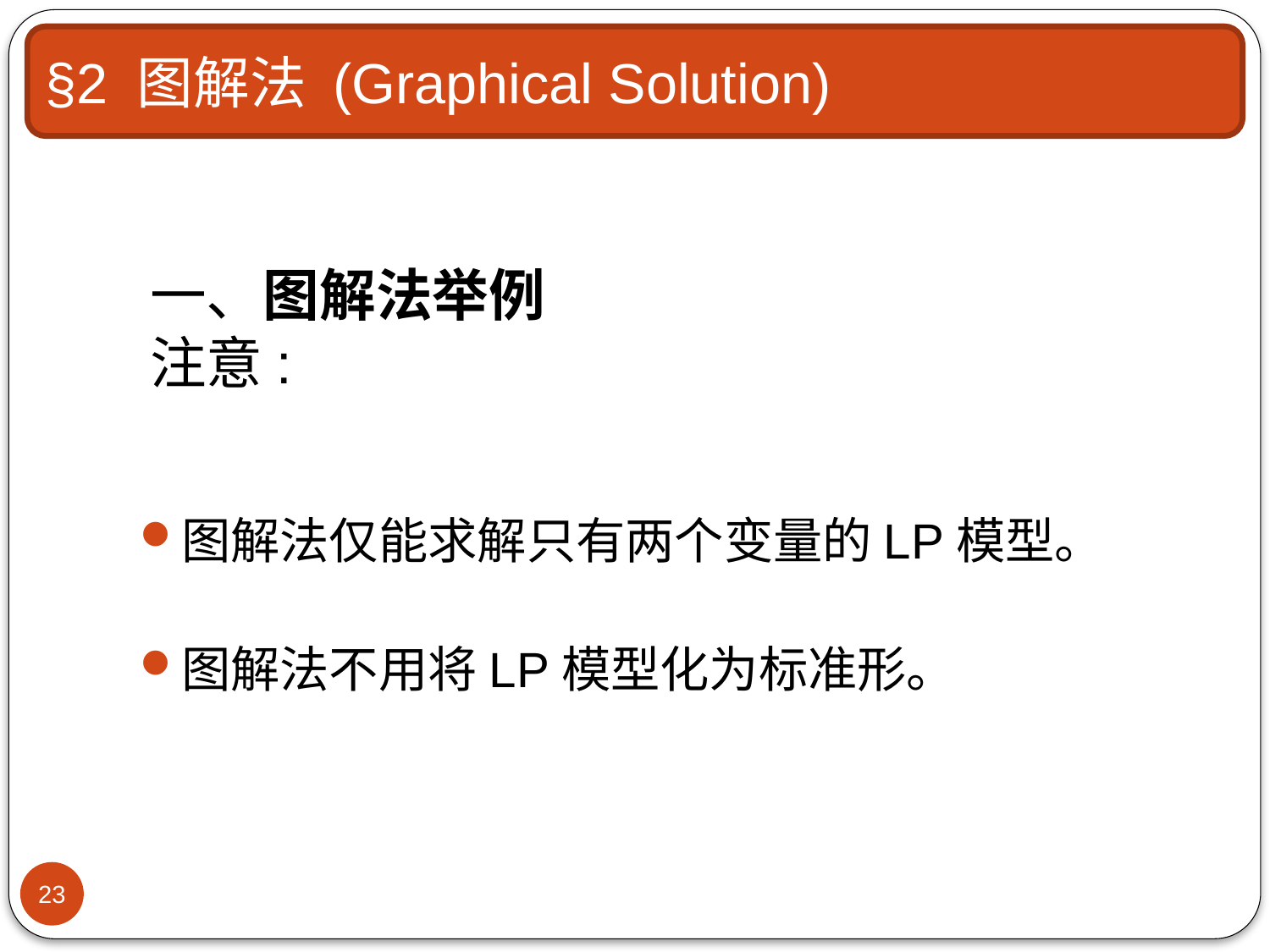

§2 图解法 (Graphical Solution)
一、图解法举例
注意:
图解法仅能求解只有两个变量的LP模型。
图解法不用将LP模型化为标准形。
23